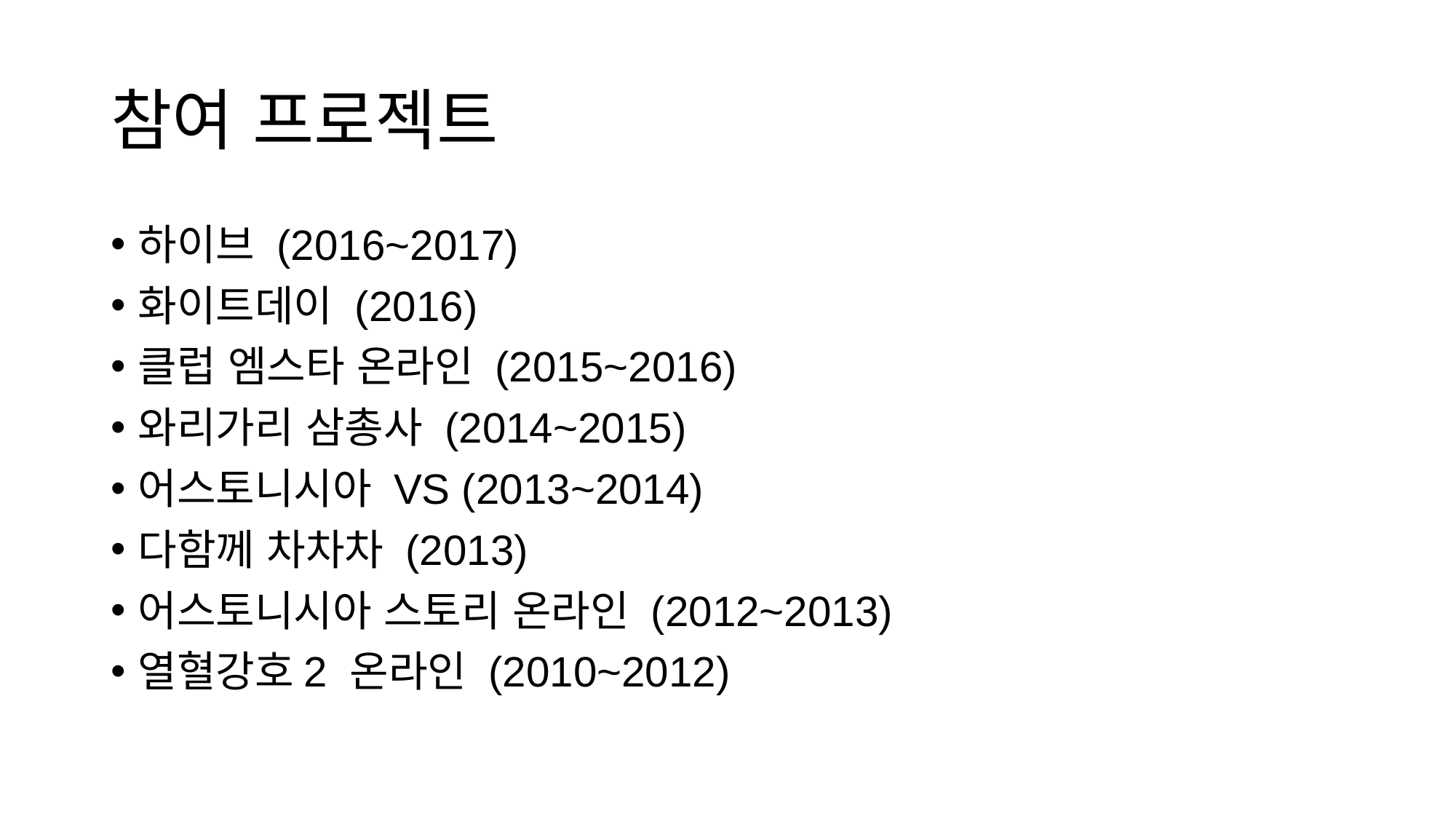

# 참여 프로젝트
하이브 (2016~2017)
화이트데이 (2016)
클럽 엠스타 온라인 (2015~2016)
와리가리 삼총사 (2014~2015)
어스토니시아 VS (2013~2014)
다함께 차차차 (2013)
어스토니시아 스토리 온라인 (2012~2013)
열혈강호2 온라인 (2010~2012)